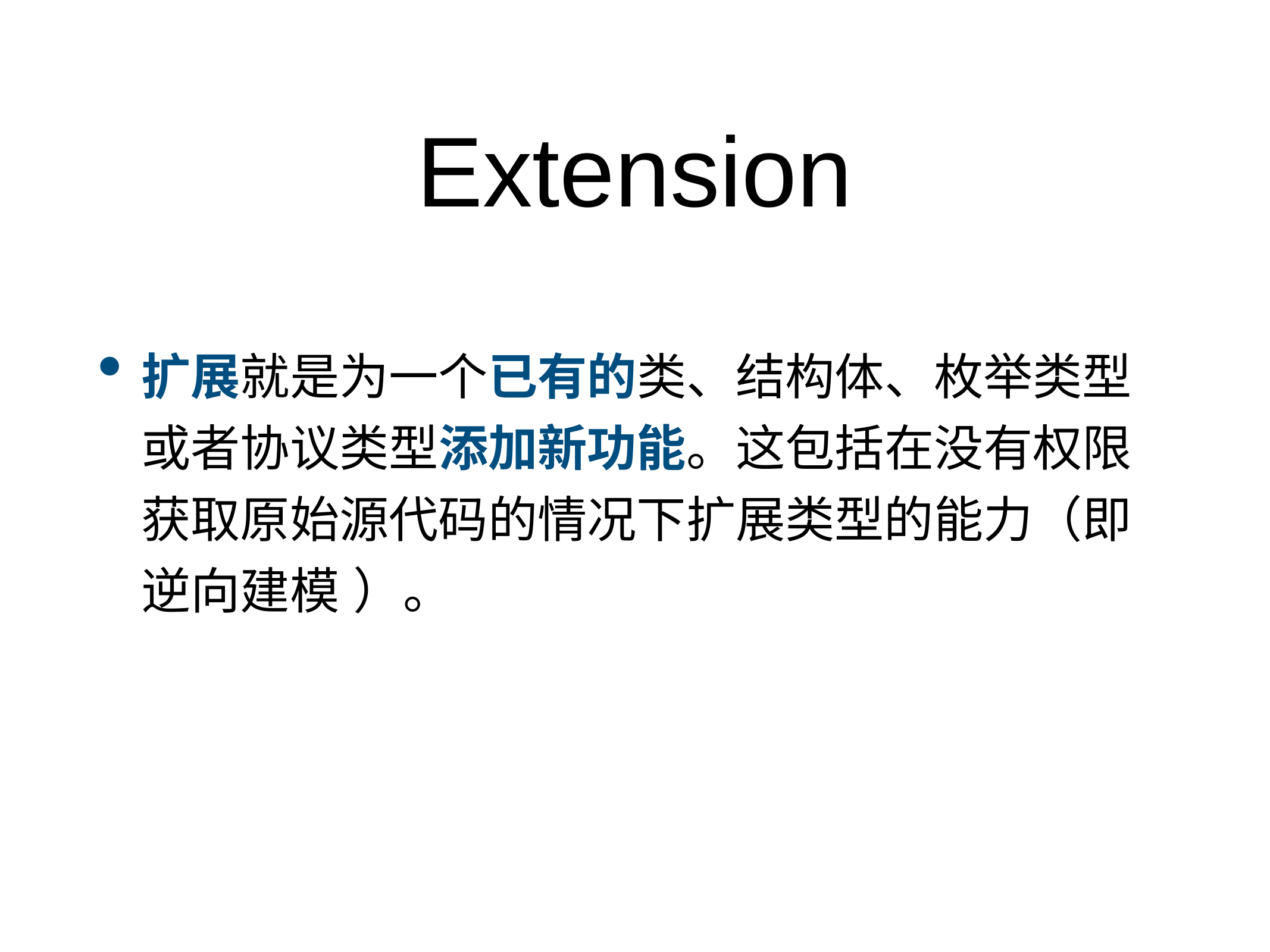

# Extension
扩展就是为一个已有的类、结构体、枚举类型或者协议类型添加新功能。这包括在没有权限获取原始源代码的情况下扩展类型的能力（即 逆向建模 ）。